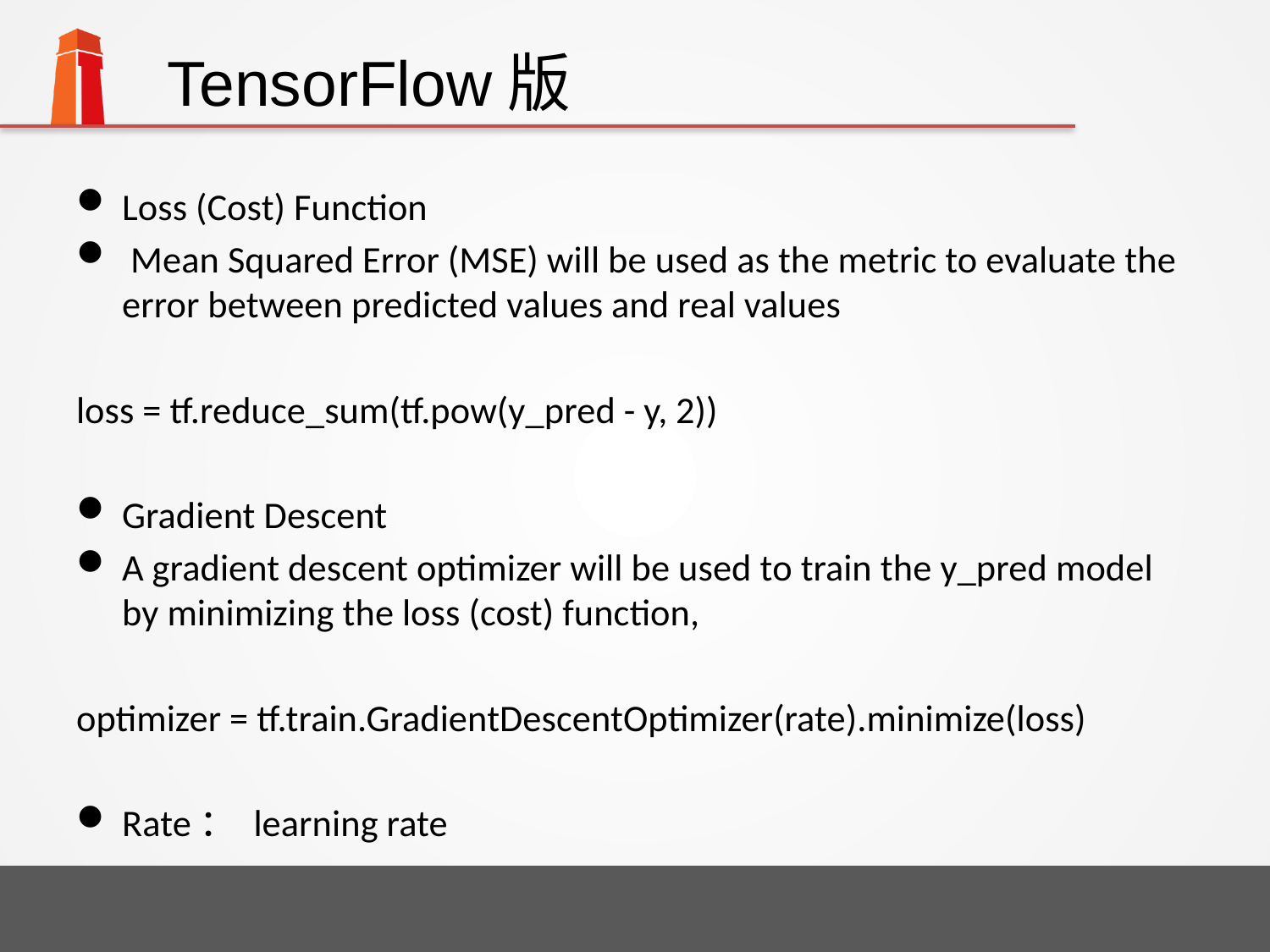

# TensorFlow版
Loss (Cost) Function
 Mean Squared Error (MSE) will be used as the metric to evaluate the error between predicted values and real values

loss = tf.reduce_sum(tf.pow(y_pred - y, 2))

Gradient Descent
A gradient descent optimizer will be used to train the y_pred model by minimizing the loss (cost) function,

optimizer = tf.train.GradientDescentOptimizer(rate).minimize(loss)

Rate： learning rate